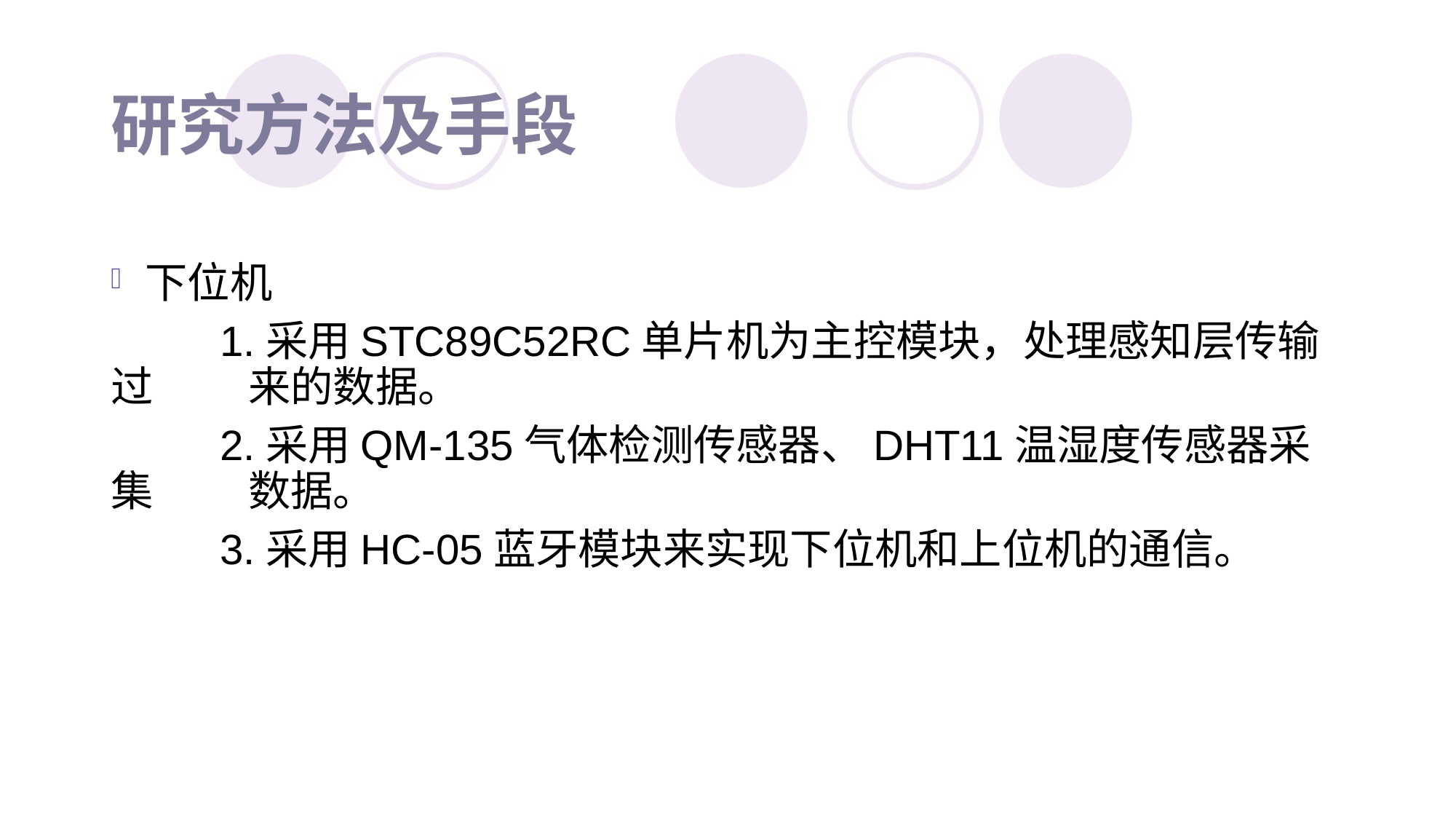

# 研究方法及手段
下位机
	1.采用STC89C52RC单片机为主控模块，处理感知层传输过	   来的数据。
	2.采用QM-135气体检测传感器、DHT11温湿度传感器采集	   数据。
	3.采用HC-05蓝牙模块来实现下位机和上位机的通信。